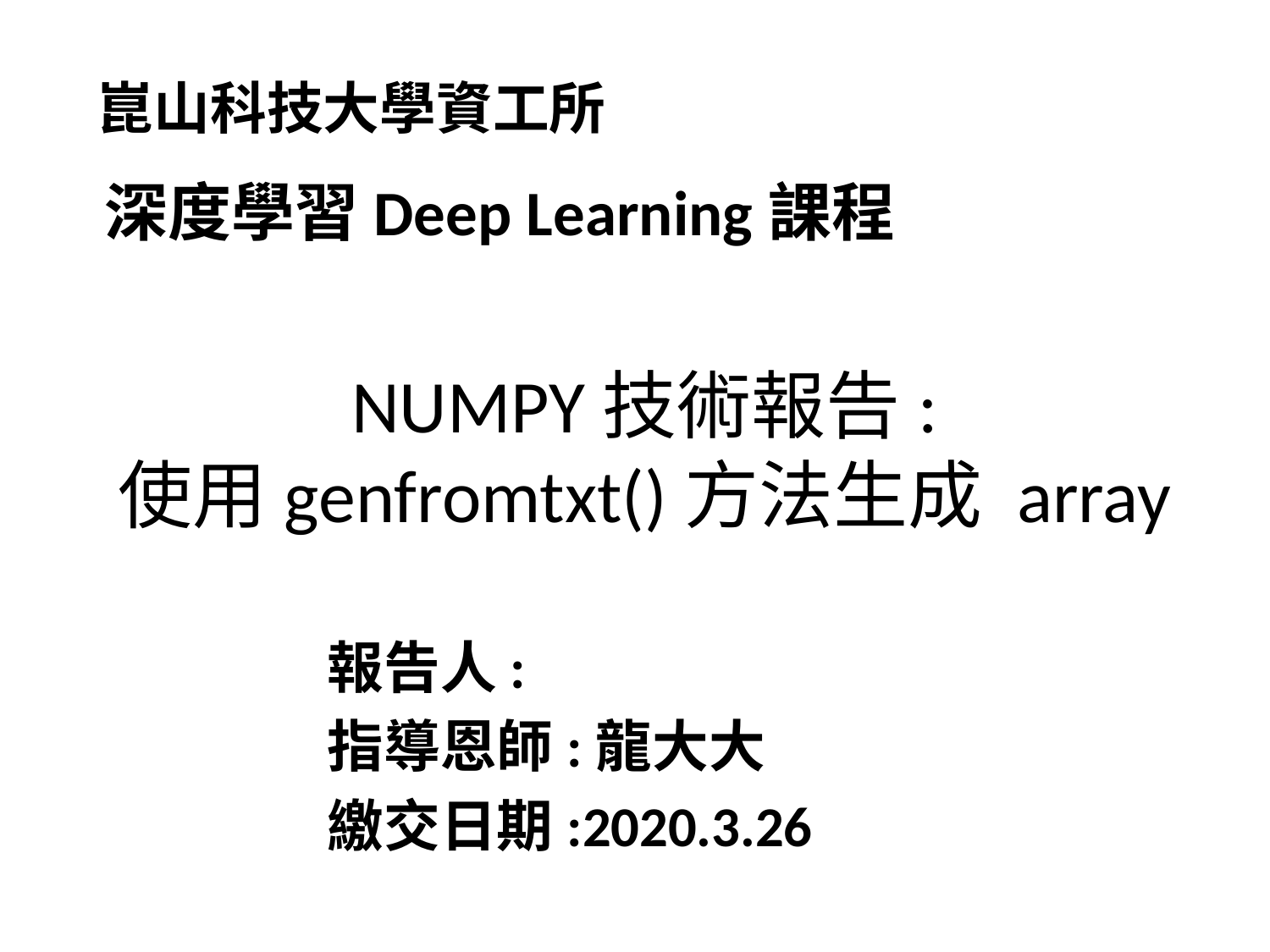

崑山科技大學資工所
深度學習Deep Learning課程
# NUMPY技術報告: 使用genfromtxt()方法生成 array
報告人:
指導恩師:龍大大
繳交日期:2020.3.26